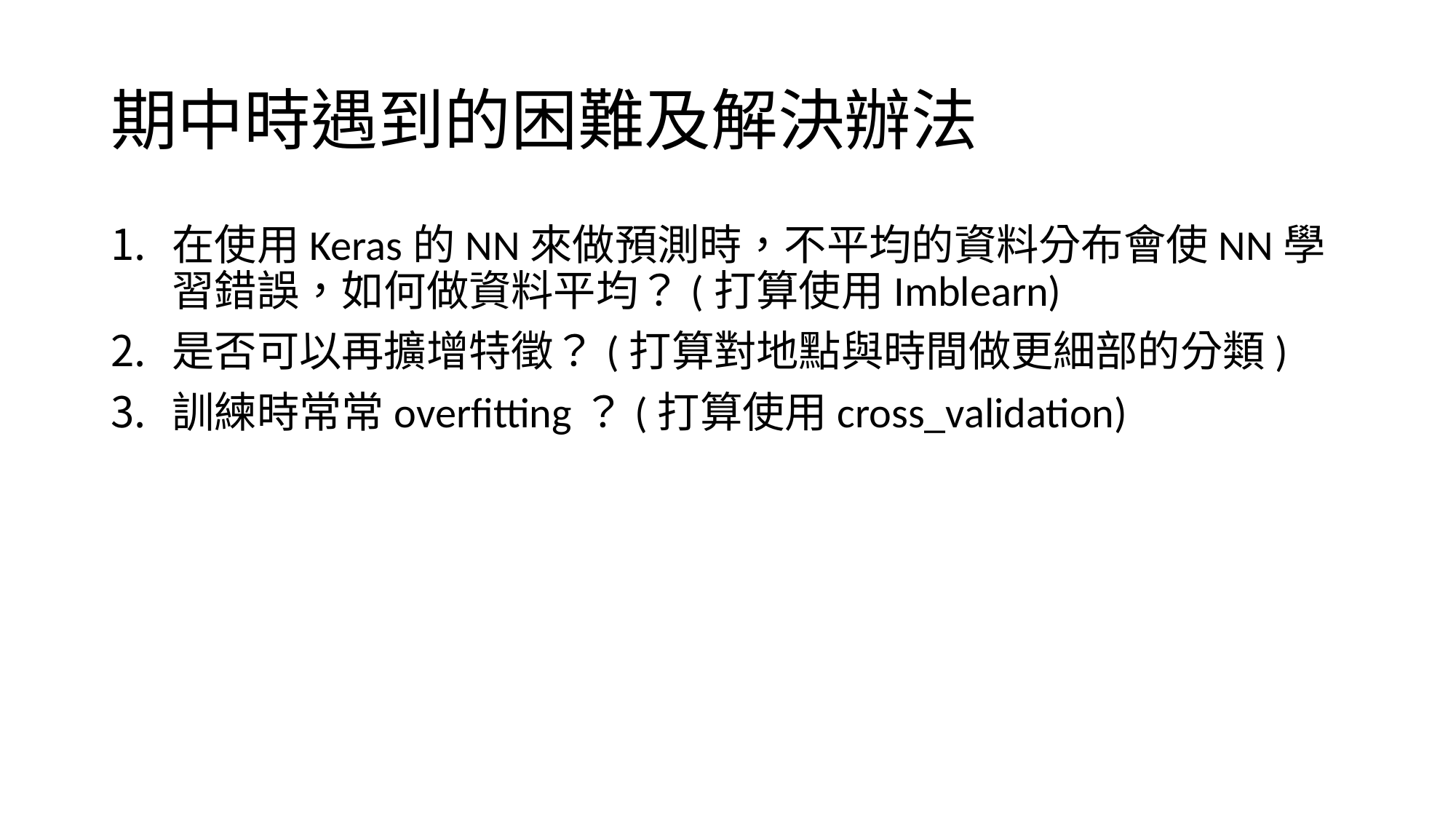

期中時遇到的困難及解決辦法
在使用Keras的NN來做預測時，不平均的資料分布會使NN學習錯誤，如何做資料平均？(打算使用Imblearn)
是否可以再擴增特徵？(打算對地點與時間做更細部的分類)
訓練時常常overfitting？(打算使用cross_validation)